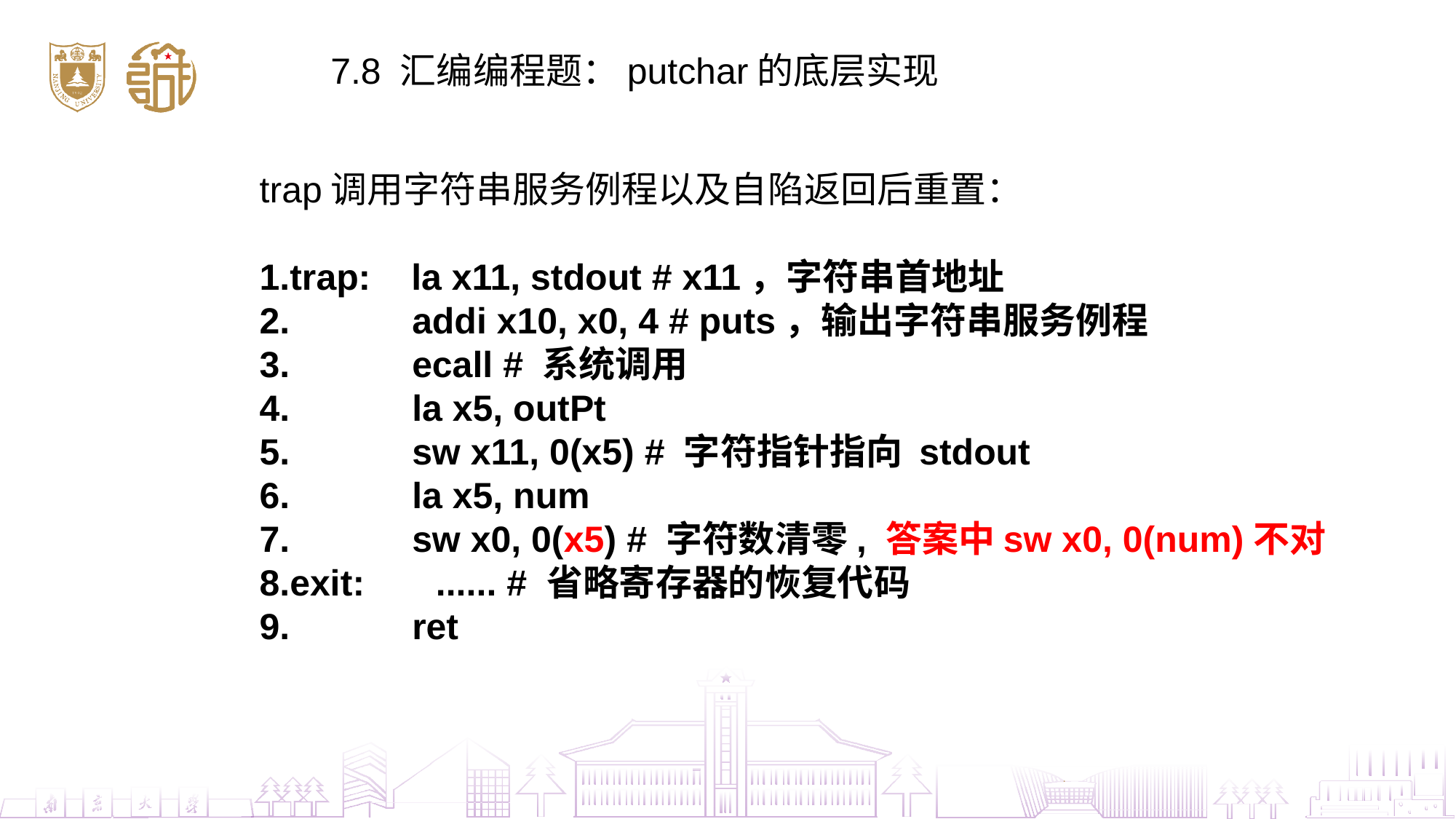

7.8 汇编编程题：putchar的底层实现
trap调用字符串服务例程以及自陷返回后重置：

trap:    la x11, stdout # x11，字符串首地址
            addi x10, x0, 4 # puts，输出字符串服务例程
            ecall # 系统调用
            la x5, outPt
            sw x11, 0(x5) # 字符指针指向 stdout
            la x5, num
            sw x0, 0(x5) # 字符数清零, 答案中sw x0, 0(num)不对
exit:       ...... # 省略寄存器的恢复代码
            ret